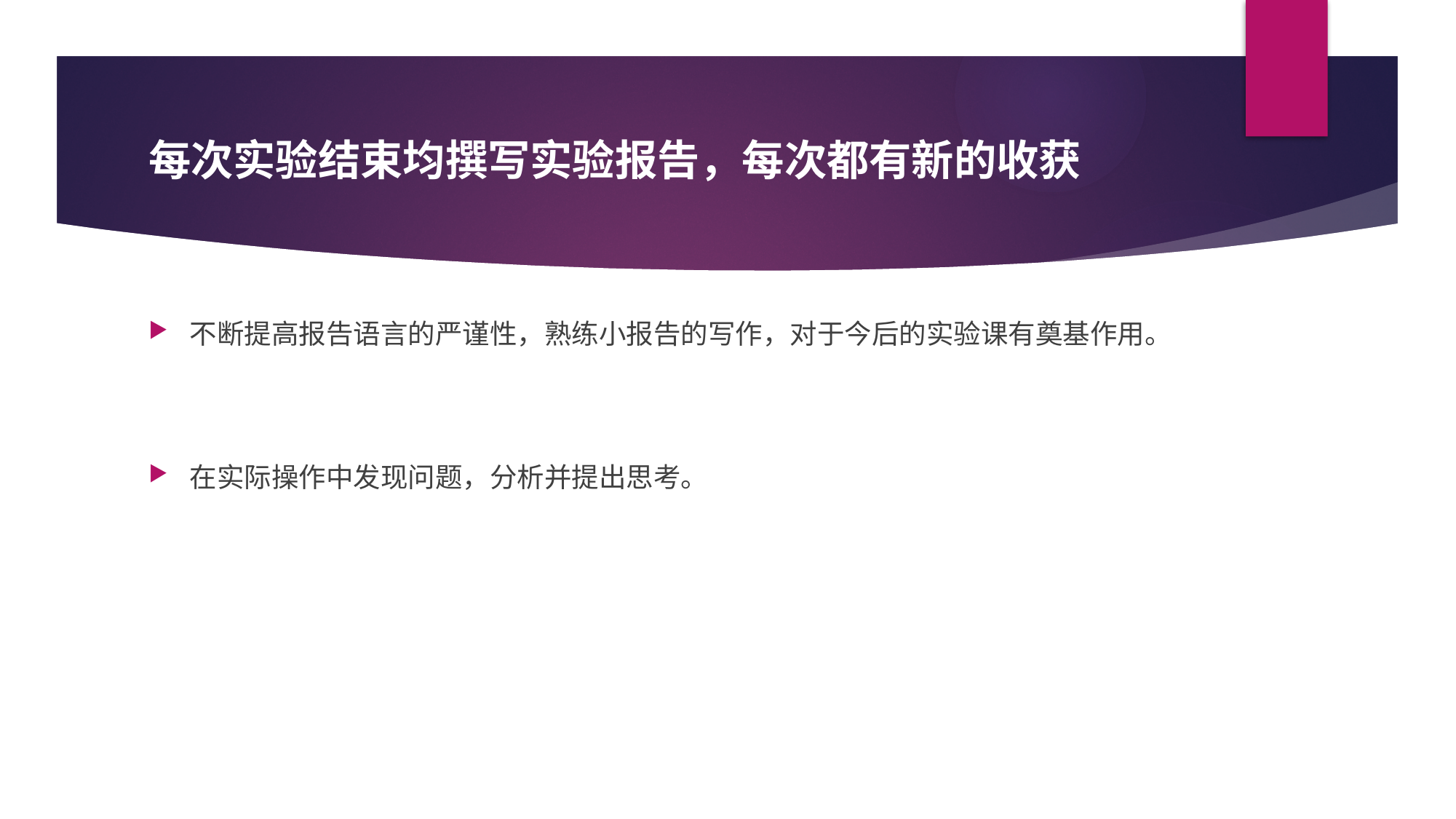

# 每次实验结束均撰写实验报告，每次都有新的收获
不断提高报告语言的严谨性，熟练小报告的写作，对于今后的实验课有奠基作用。

在实际操作中发现问题，分析并提出思考。